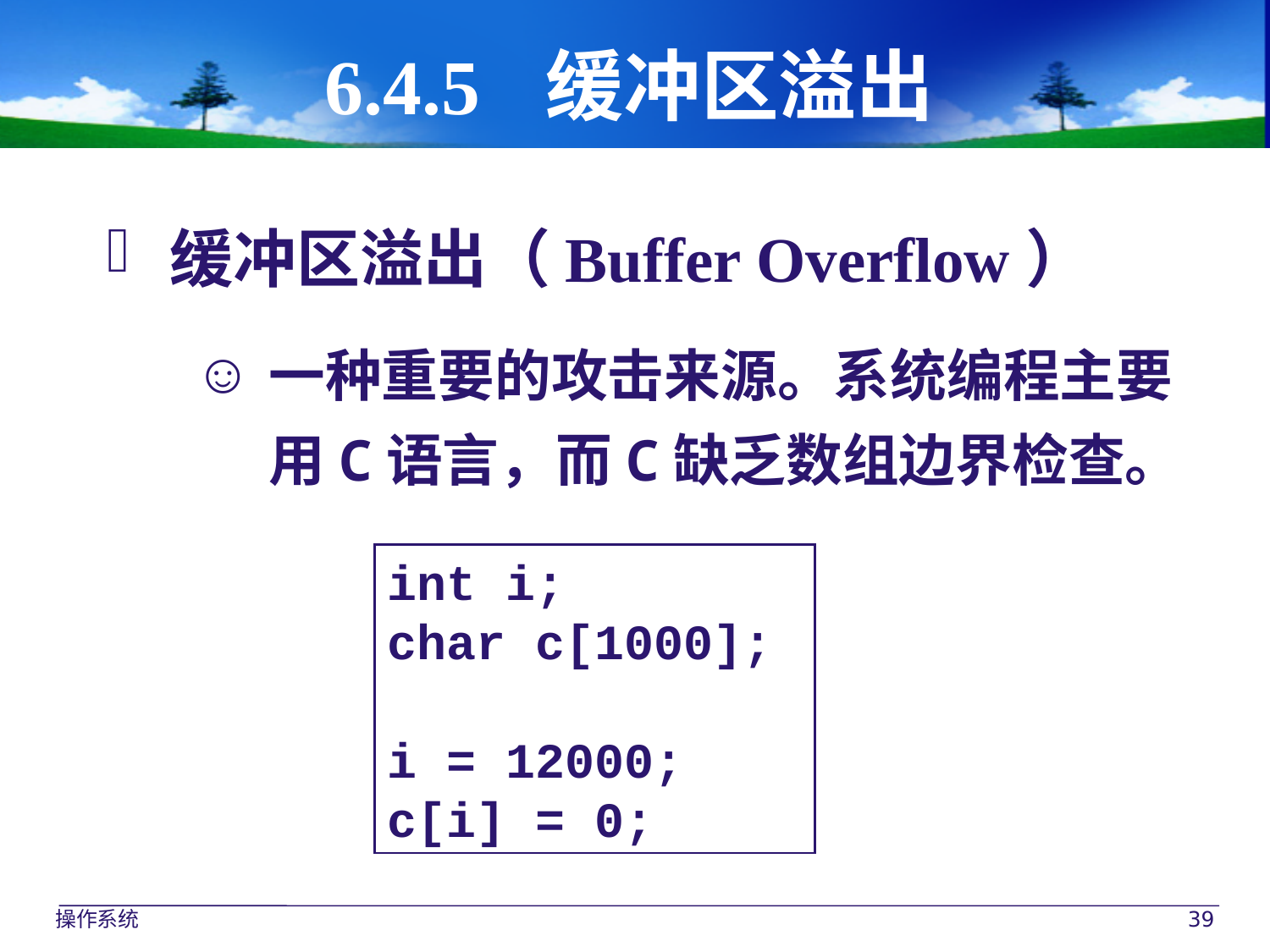

# 6.4.5 缓冲区溢出
缓冲区溢出（Buffer Overflow）
一种重要的攻击来源。系统编程主要用C语言，而C缺乏数组边界检查。
int i;
char c[1000];

i = 12000;
c[i] = 0;
操作系统
39